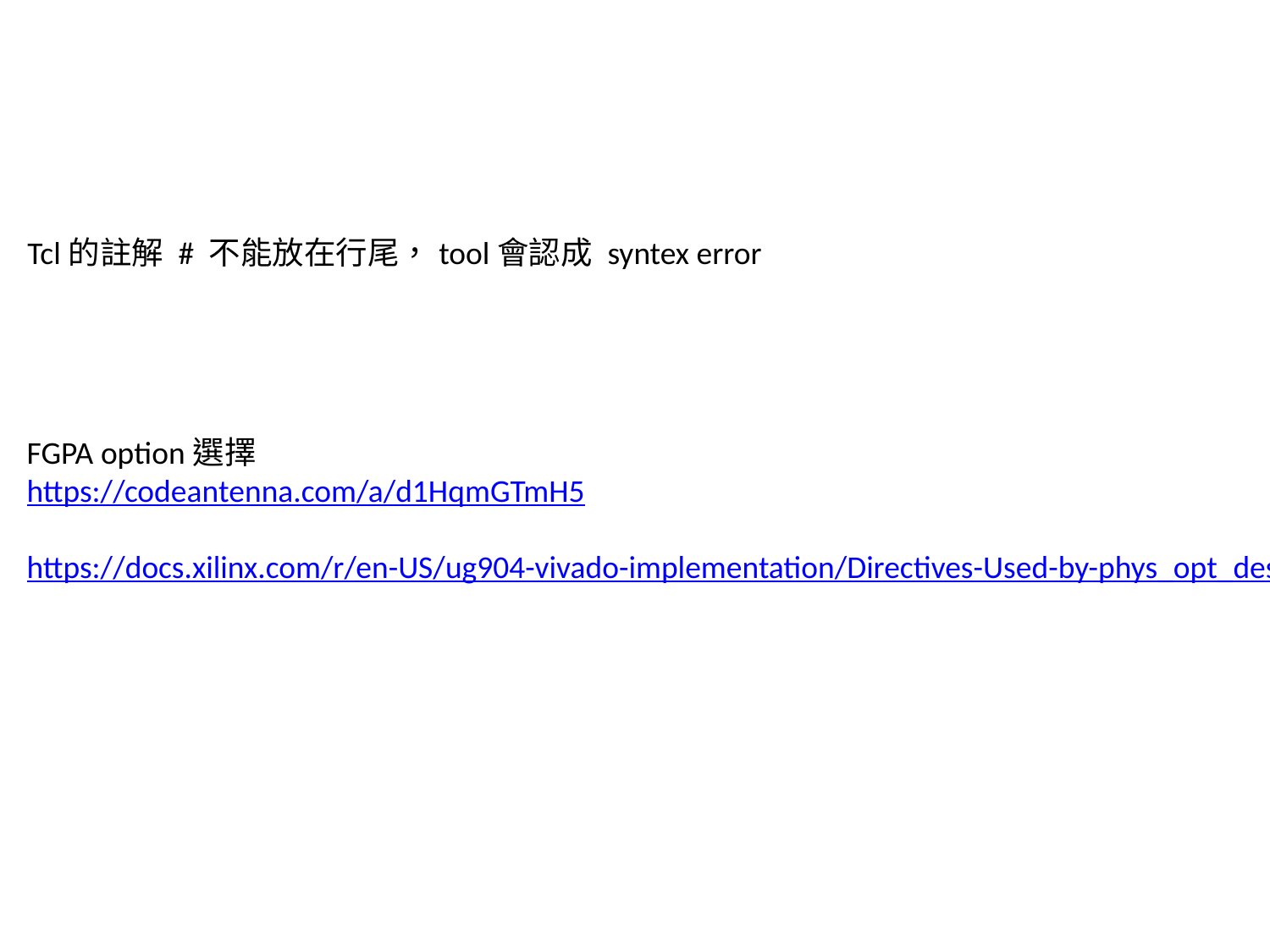

Tcl的註解 # 不能放在行尾，tool會認成 syntex error
FGPA option選擇
https://codeantenna.com/a/d1HqmGTmH5

https://docs.xilinx.com/r/en-US/ug904-vivado-implementation/Directives-Used-by-phys_opt_design-and-route_design-in-Implementation-Strategies